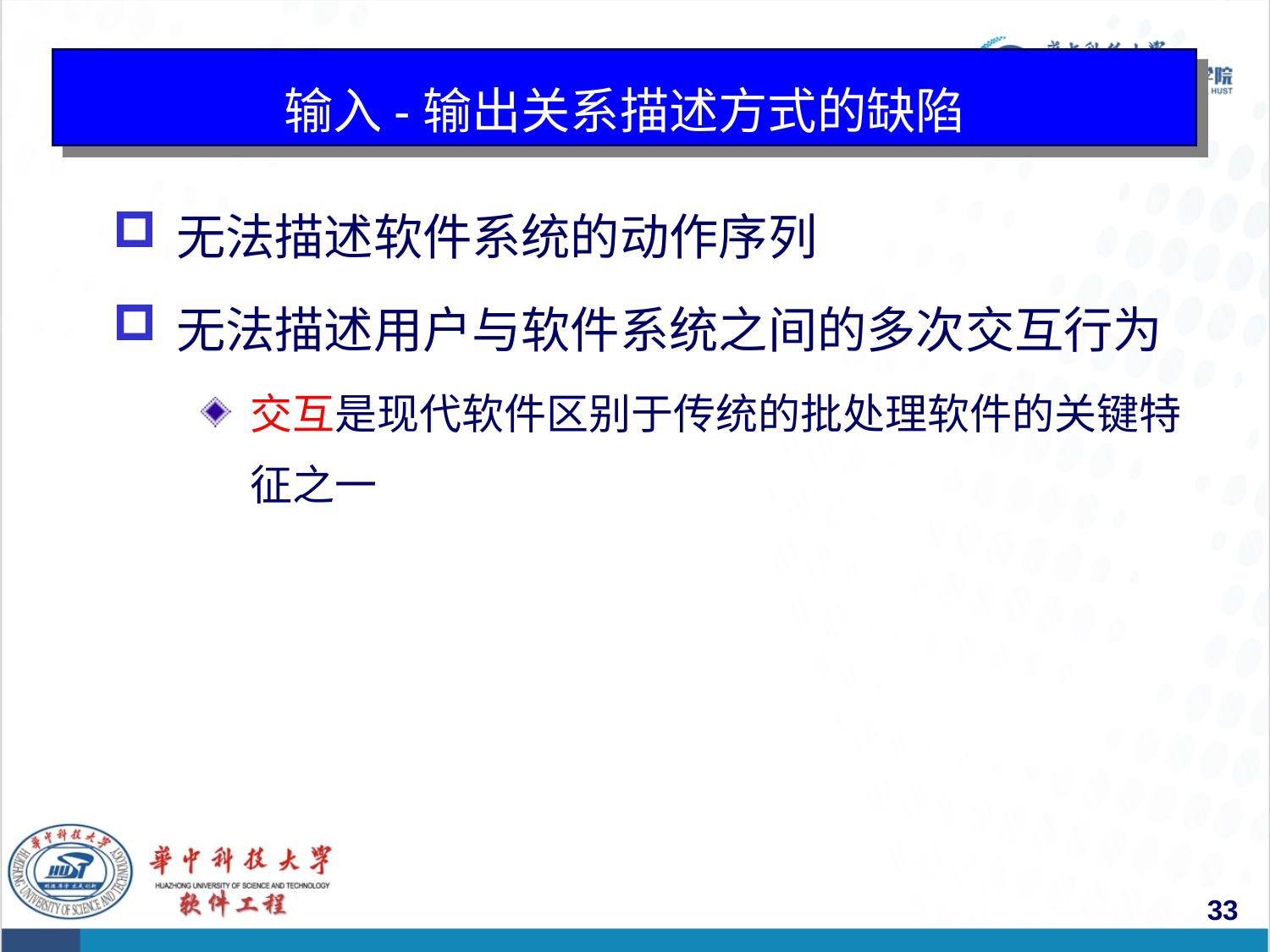

# 输入-输出关系描述方式的缺陷
无法描述软件系统的动作序列
无法描述用户与软件系统之间的多次交互行为
交互是现代软件区别于传统的批处理软件的关键特征之一
33